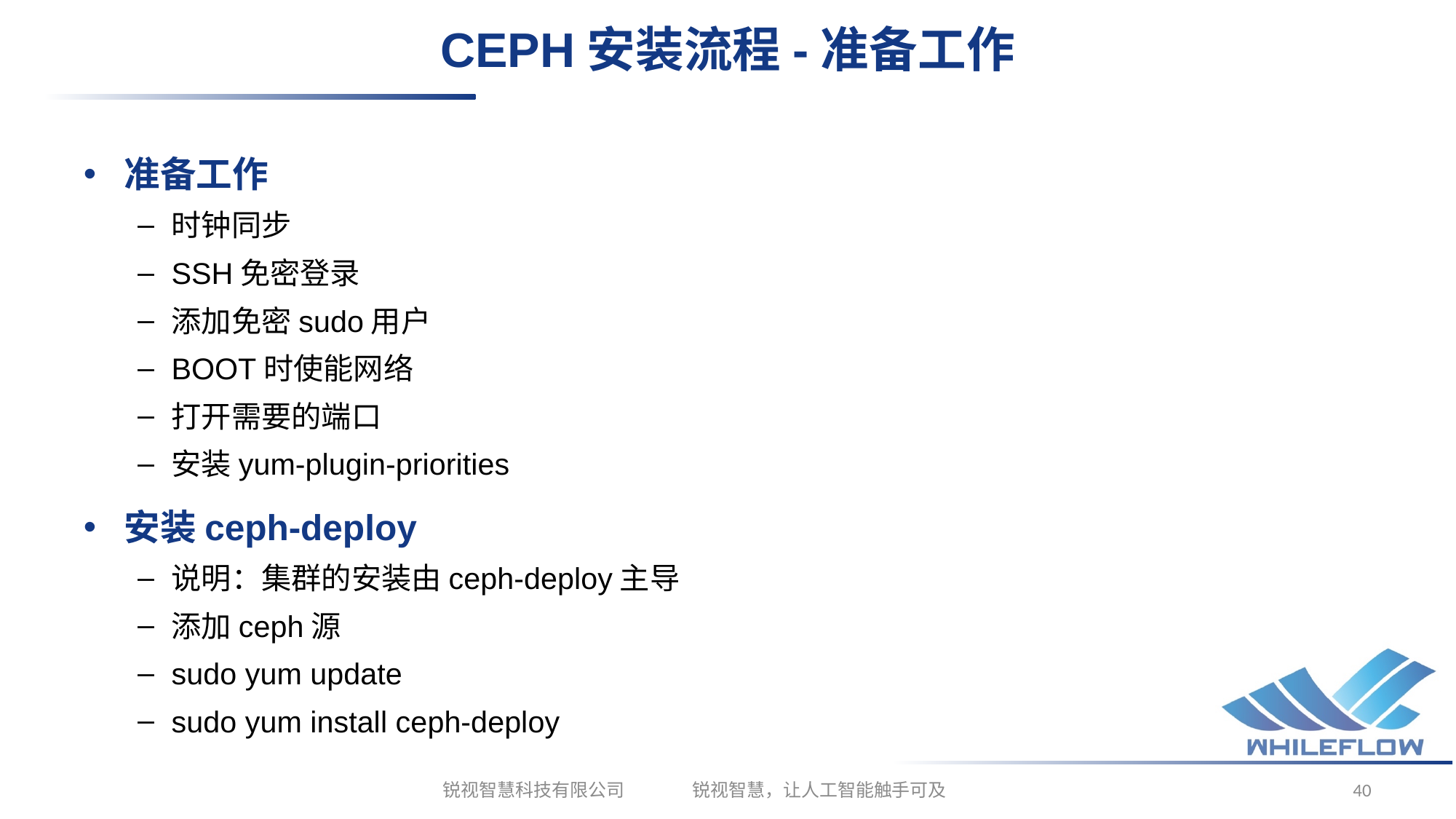

# CEPH安装流程-准备工作
准备工作
时钟同步
SSH免密登录
添加免密sudo用户
BOOT时使能网络
打开需要的端口
安装yum-plugin-priorities
安装ceph-deploy
说明：集群的安装由ceph-deploy主导
添加ceph源
sudo yum update
sudo yum install ceph-deploy
锐视智慧科技有限公司            锐视智慧，让人工智能触手可及
40